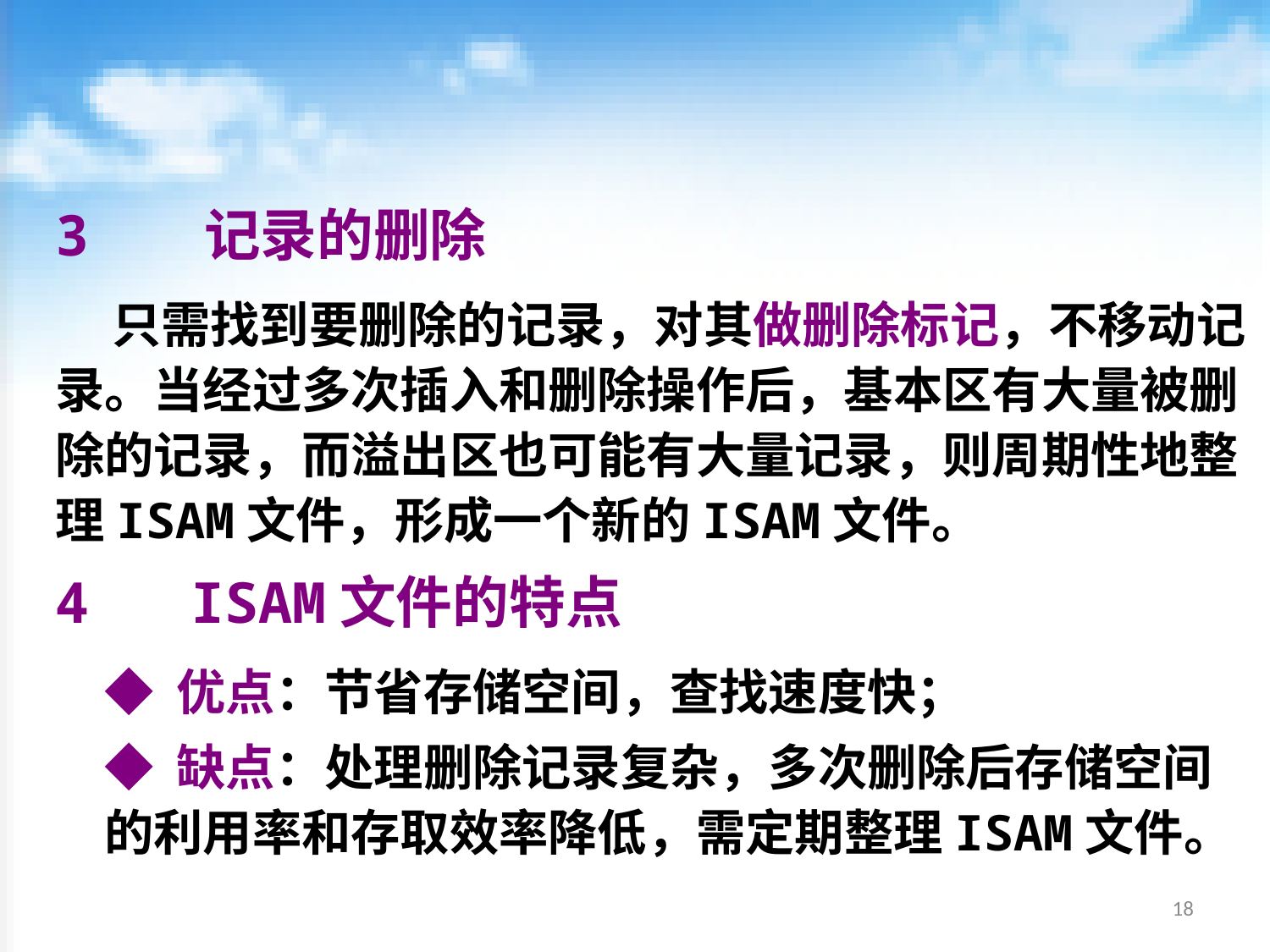

3   记录的删除
    只需找到要删除的记录，对其做删除标记，不移动记录。当经过多次插入和删除操作后，基本区有大量被删除的记录，而溢出区也可能有大量记录，则周期性地整理ISAM文件，形成一个新的ISAM文件。
4   ISAM文件的特点
◆ 优点：节省存储空间，查找速度快；
◆ 缺点：处理删除记录复杂，多次删除后存储空间的利用率和存取效率降低，需定期整理ISAM文件。
18